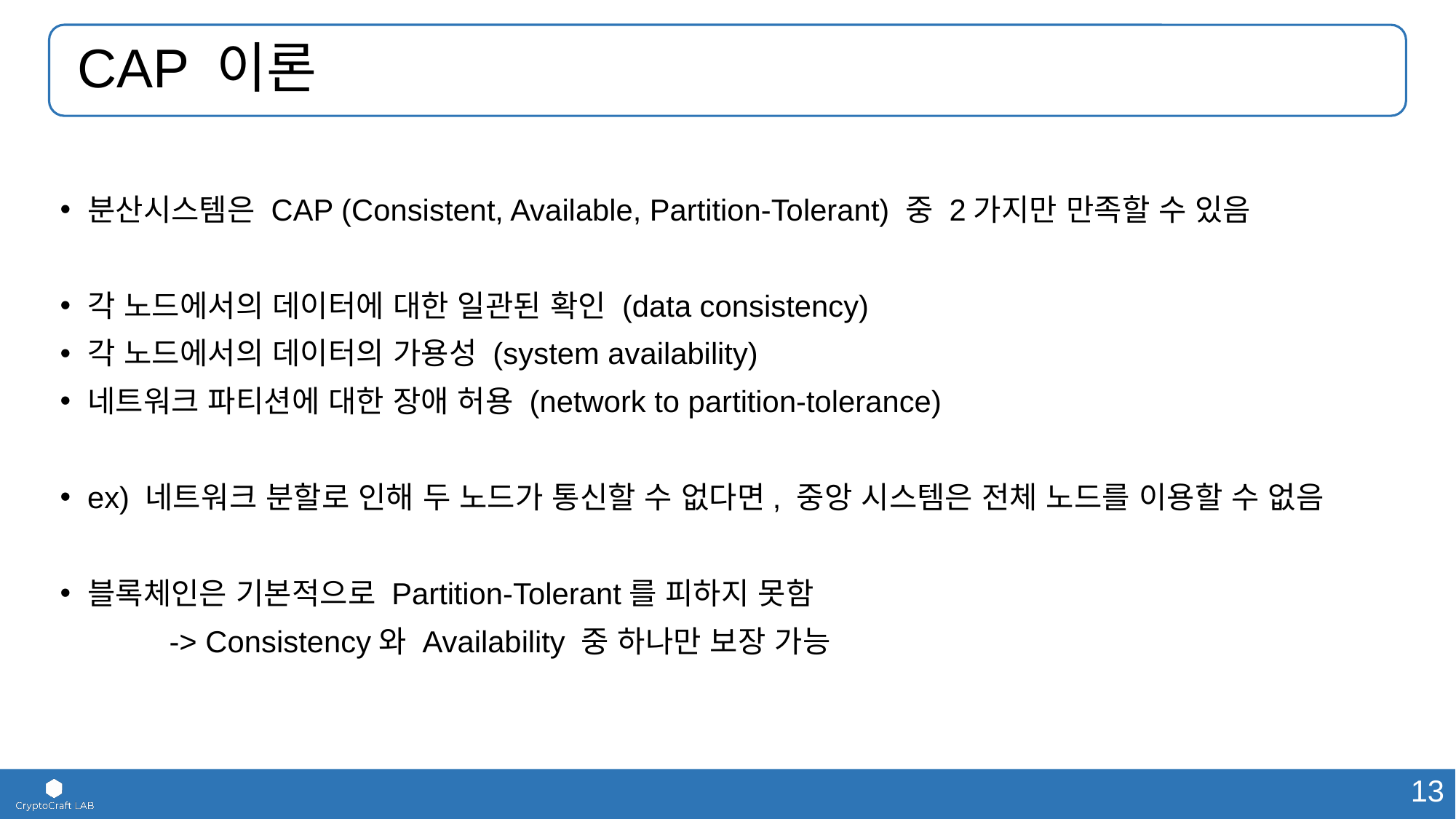

# CAP 이론

분산시스템은 CAP (Consistent, Available, Partition-Tolerant) 중 2가지만 만족할 수 있음

각 노드에서의 데이터에 대한 일관된 확인 (data consistency)
각 노드에서의 데이터의 가용성 (system availability)
네트워크 파티션에 대한 장애 허용 (network to partition-tolerance)

ex) 네트워크 분할로 인해 두 노드가 통신할 수 없다면, 중앙 시스템은 전체 노드를 이용할 수 없음

블록체인은 기본적으로 Partition-Tolerant를 피하지 못함
	-> Consistency와 Availability 중 하나만 보장 가능